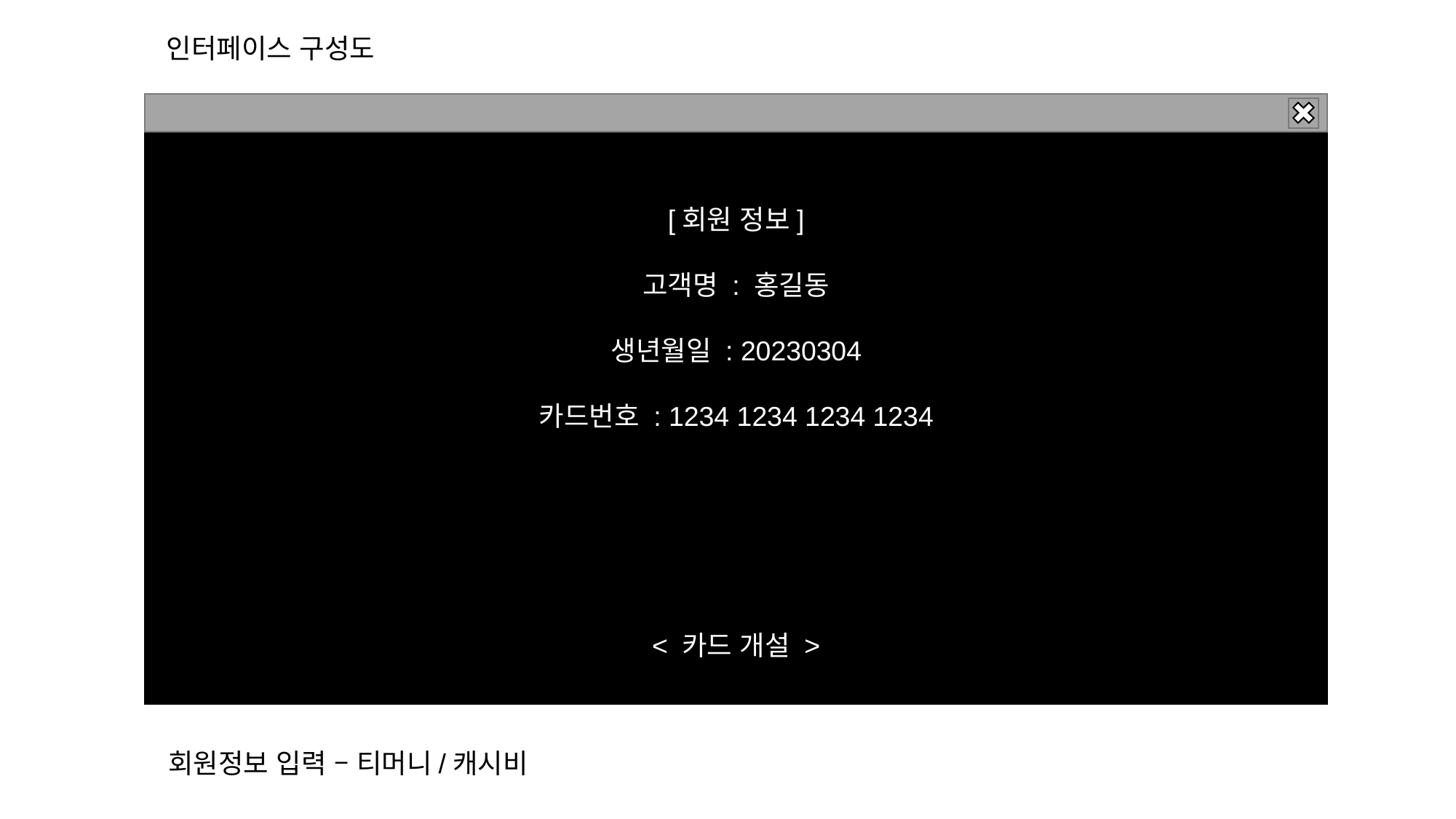

인터페이스 구성도

[회원 정보]

고객명 : 홍길동

생년월일 : 20230304

카드번호 : 1234 1234 1234 1234

< 카드 개설 >

회원정보 입력 – 티머니/캐시비